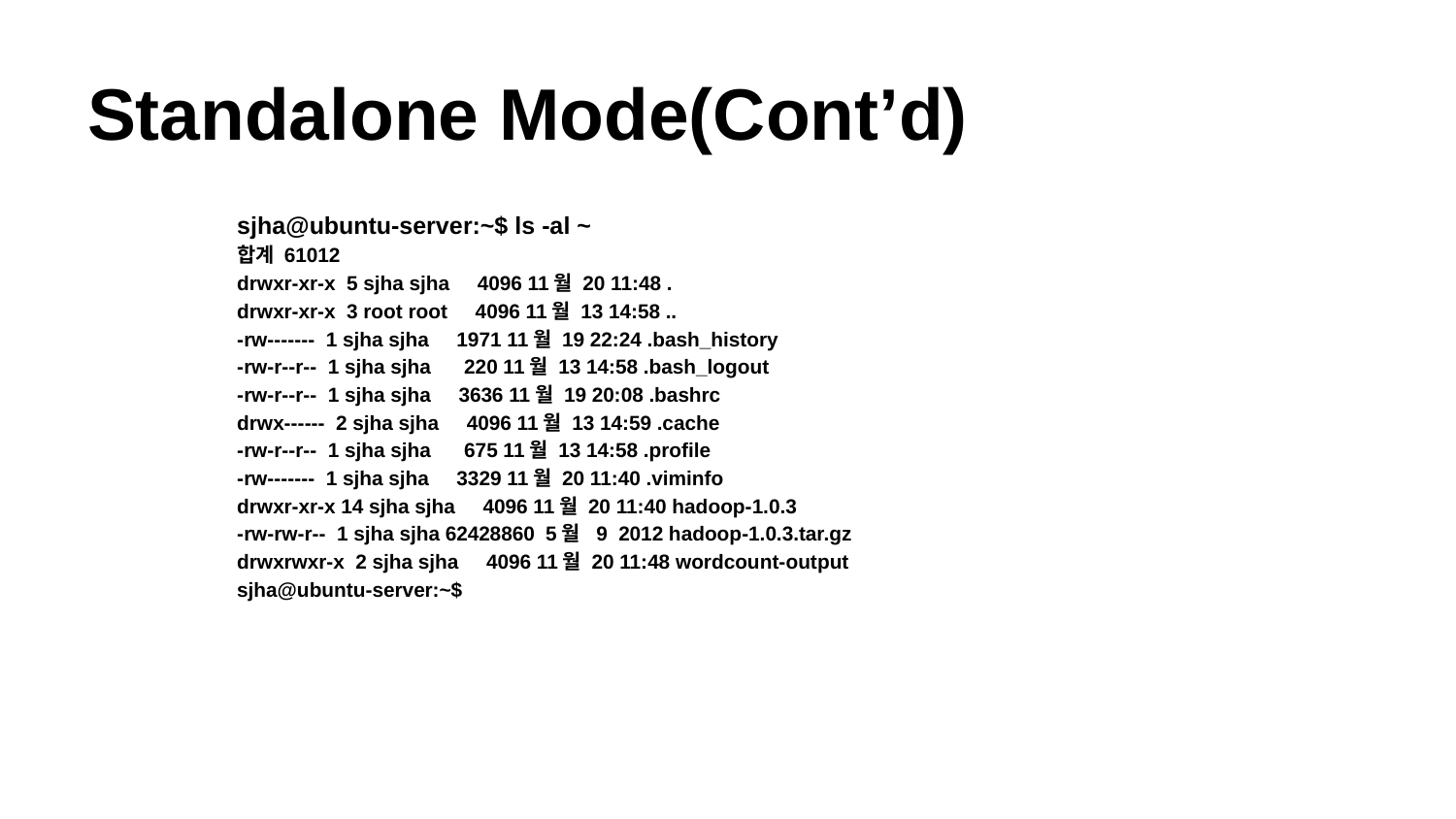

# Standalone Mode(Cont’d)
sjha@ubuntu-server:~$ ls -al ~
합계 61012
drwxr-xr-x  5 sjha sjha     4096 11월 20 11:48 .
drwxr-xr-x  3 root root     4096 11월 13 14:58 ..
-rw-------  1 sjha sjha     1971 11월 19 22:24 .bash_history
-rw-r--r--  1 sjha sjha      220 11월 13 14:58 .bash_logout
-rw-r--r--  1 sjha sjha     3636 11월 19 20:08 .bashrc
drwx------  2 sjha sjha     4096 11월 13 14:59 .cache
-rw-r--r--  1 sjha sjha      675 11월 13 14:58 .profile
-rw-------  1 sjha sjha     3329 11월 20 11:40 .viminfo
drwxr-xr-x 14 sjha sjha     4096 11월 20 11:40 hadoop-1.0.3
-rw-rw-r--  1 sjha sjha 62428860  5월  9  2012 hadoop-1.0.3.tar.gz
drwxrwxr-x  2 sjha sjha     4096 11월 20 11:48 wordcount-output
sjha@ubuntu-server:~$